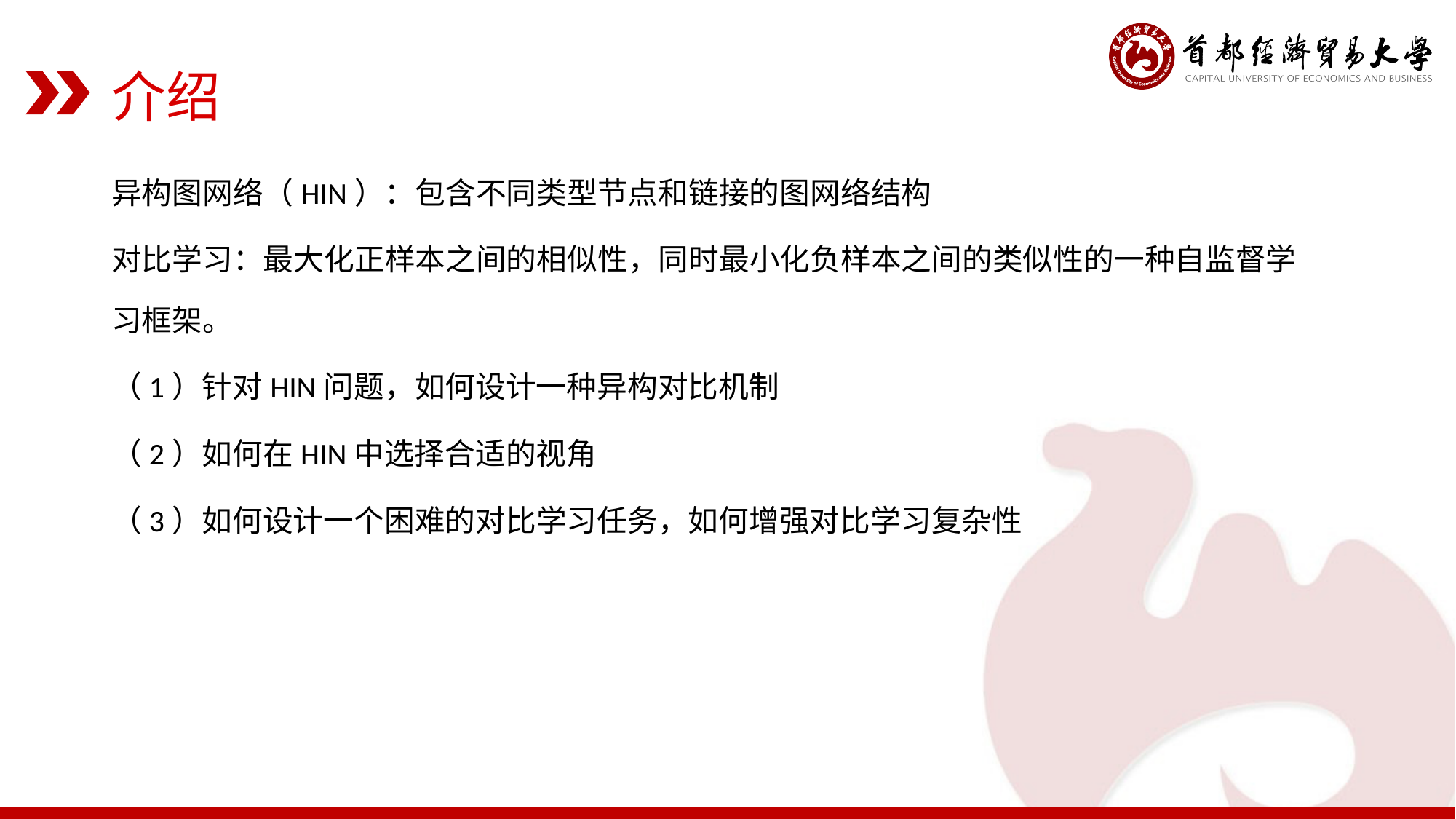

介绍
异构图网络（HIN）：包含不同类型节点和链接的图网络结构
对比学习：最大化正样本之间的相似性，同时最小化负样本之间的类似性的一种自监督学习框架。
（1）针对HIN问题，如何设计一种异构对比机制
（2）如何在HIN中选择合适的视角
（3）如何设计一个困难的对比学习任务，如何增强对比学习复杂性